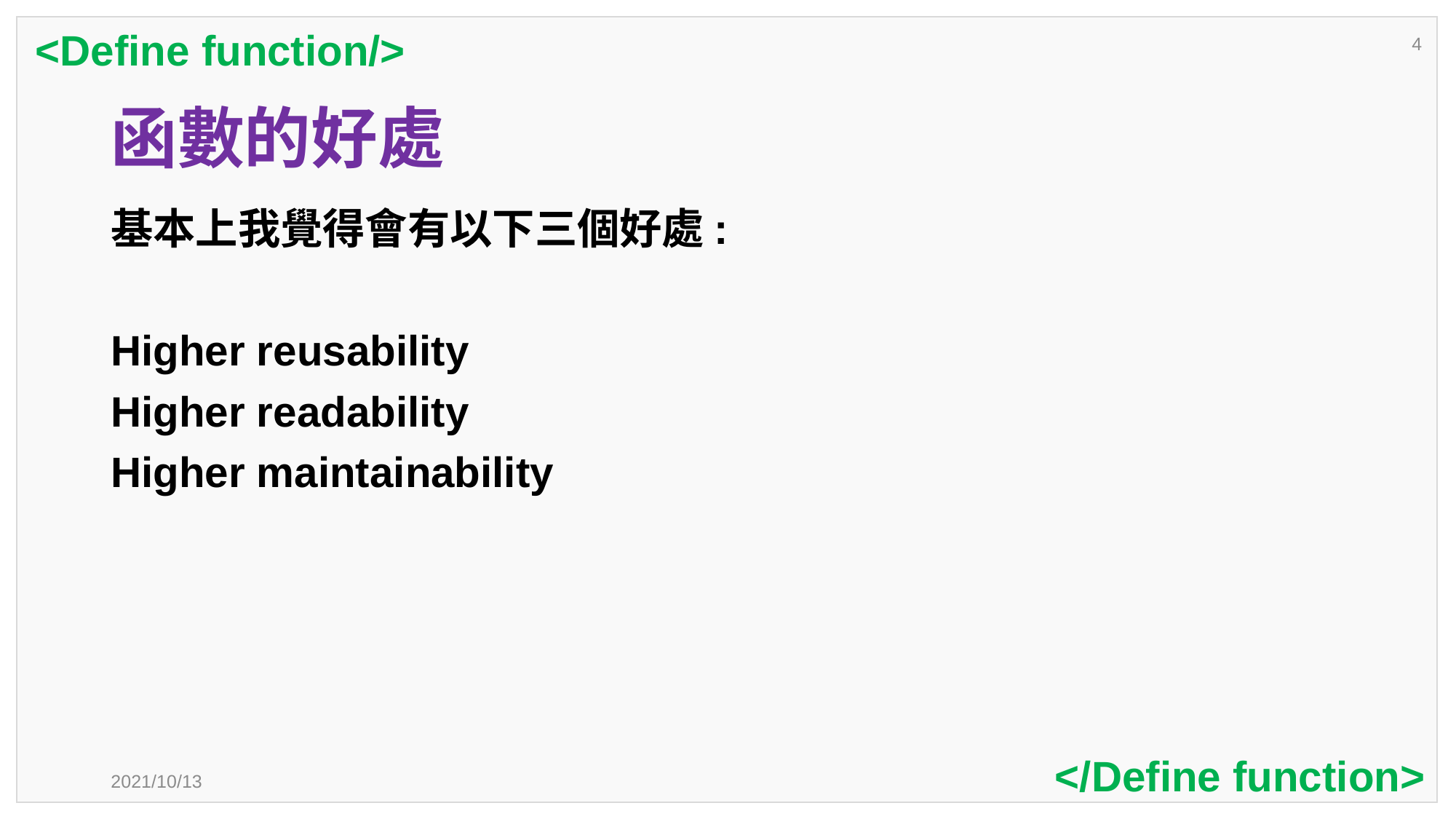

<Define function/>
4
# 函數的好處
基本上我覺得會有以下三個好處:

Higher reusability
Higher readability
Higher maintainability
</Define function>
2021/10/13